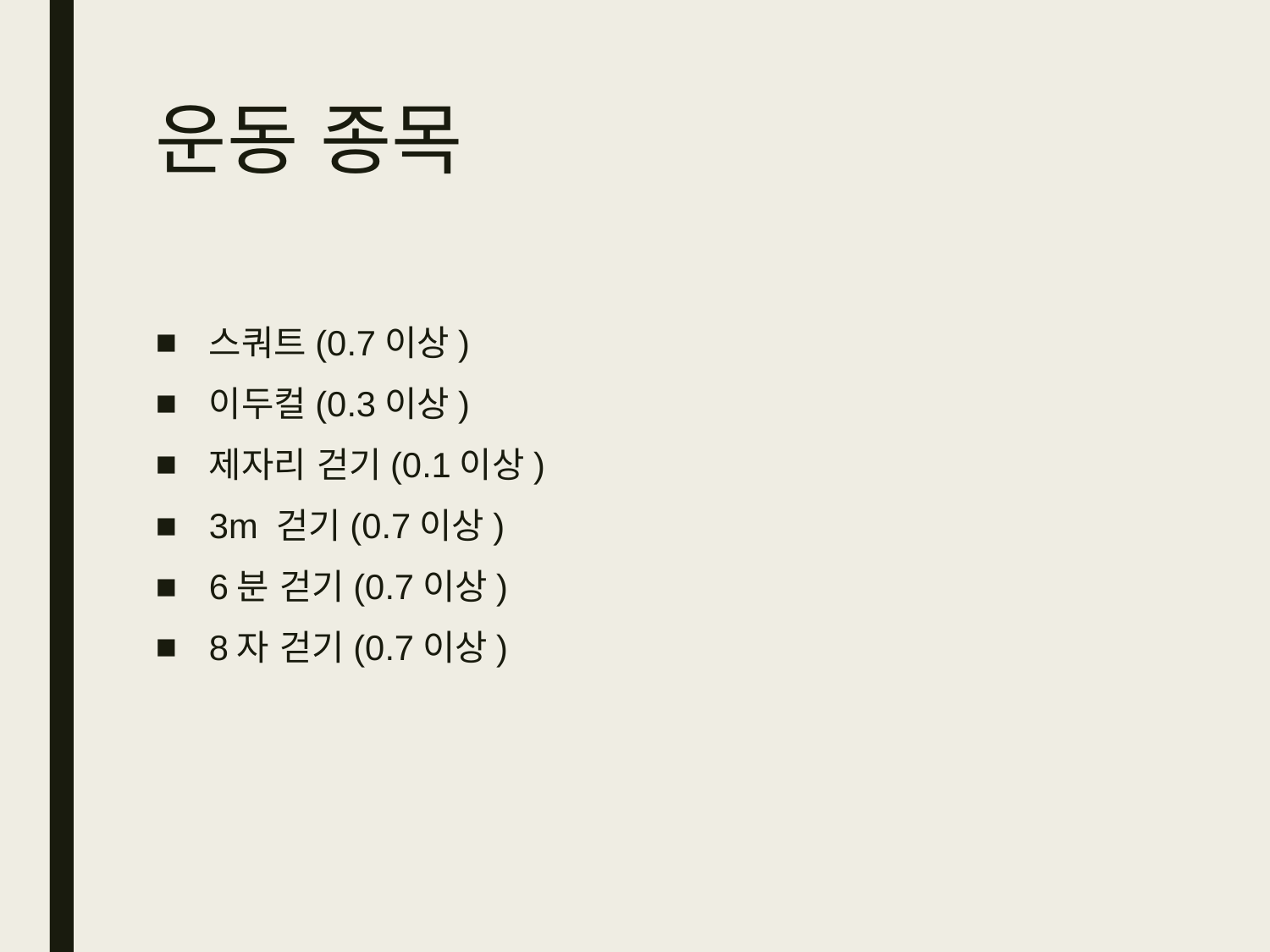

# 운동 종목
스쿼트(0.7이상)
이두컬(0.3이상)
제자리 걷기(0.1이상)
3m 걷기(0.7이상)
6분 걷기(0.7이상)
8자 걷기(0.7이상)